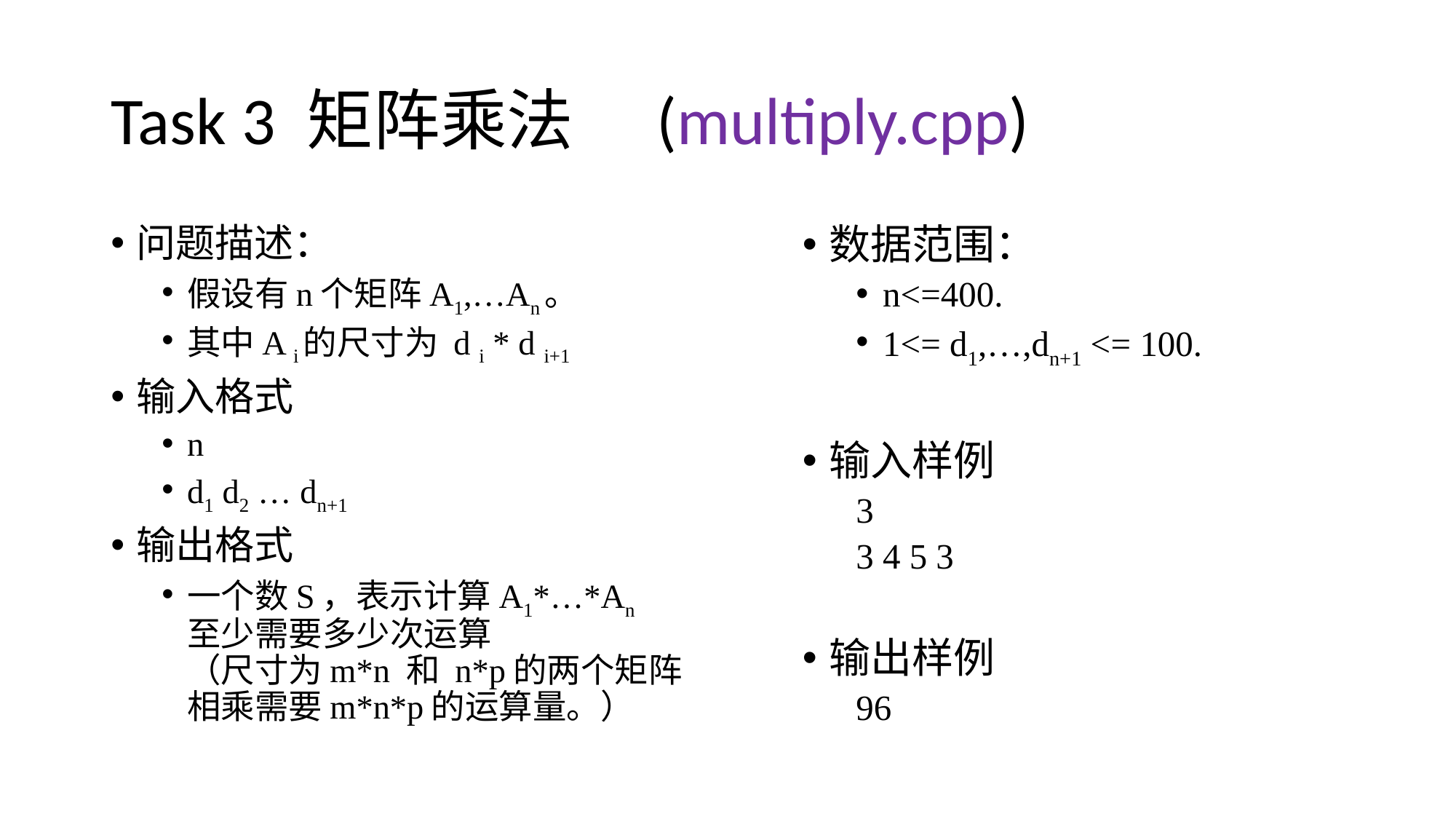

# Task 3 矩阵乘法	(multiply.cpp)
问题描述：
假设有n个矩阵A1,…An。
其中A i的尺寸为 d i * d i+1
输入格式
n
d1 d2 … dn+1
输出格式
一个数S，表示计算A1*…*An
至少需要多少次运算
（尺寸为m*n 和 n*p的两个矩阵相乘需要m*n*p的运算量。）
数据范围：
n<=400.
1<= d1,…,dn+1 <= 100.

输入样例
3
3 4 5 3

输出样例
96